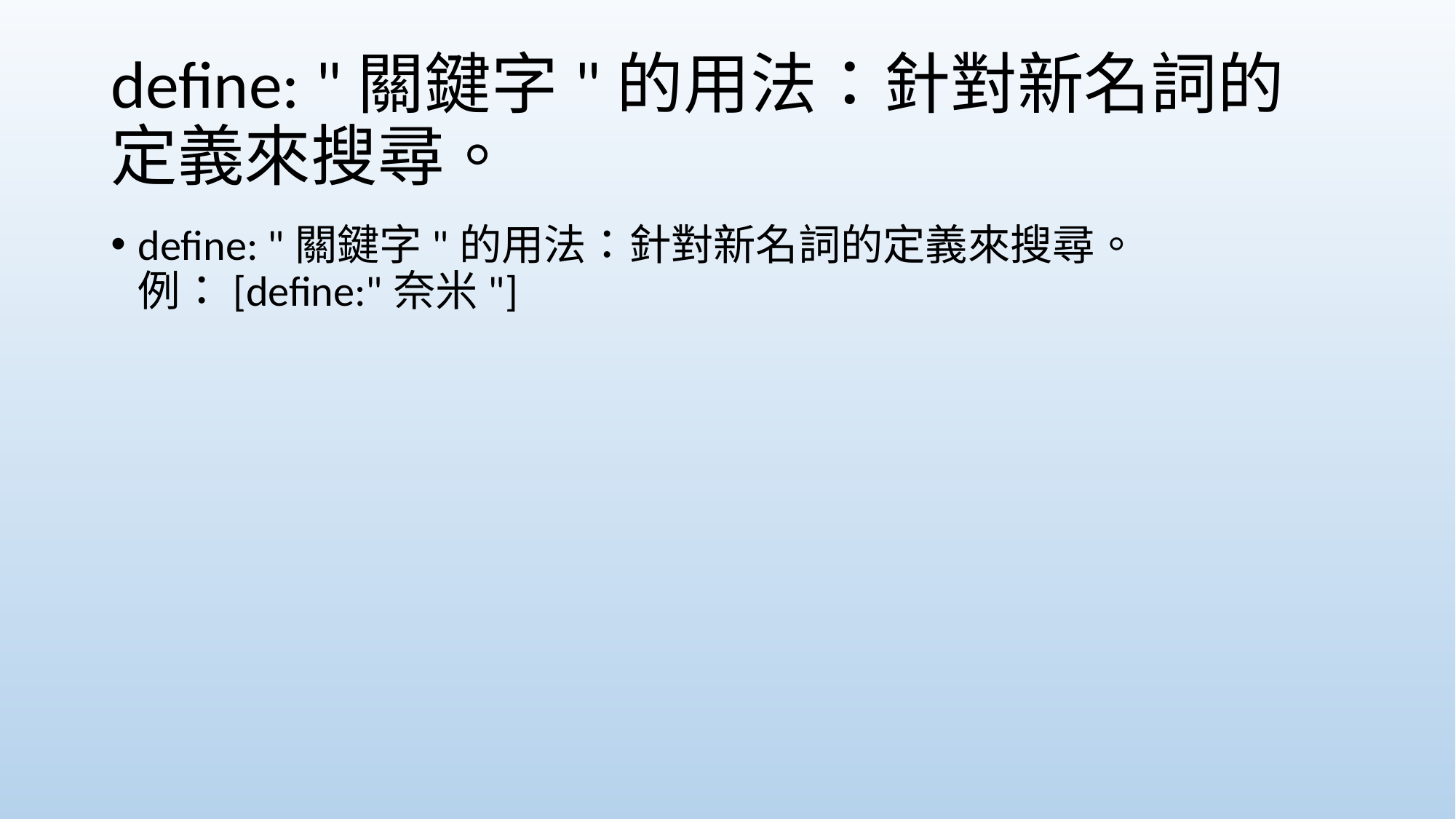

# define: "關鍵字"的用法：針對新名詞的定義來搜尋。
define: "關鍵字"的用法：針對新名詞的定義來搜尋。
例：[define:"奈米"]